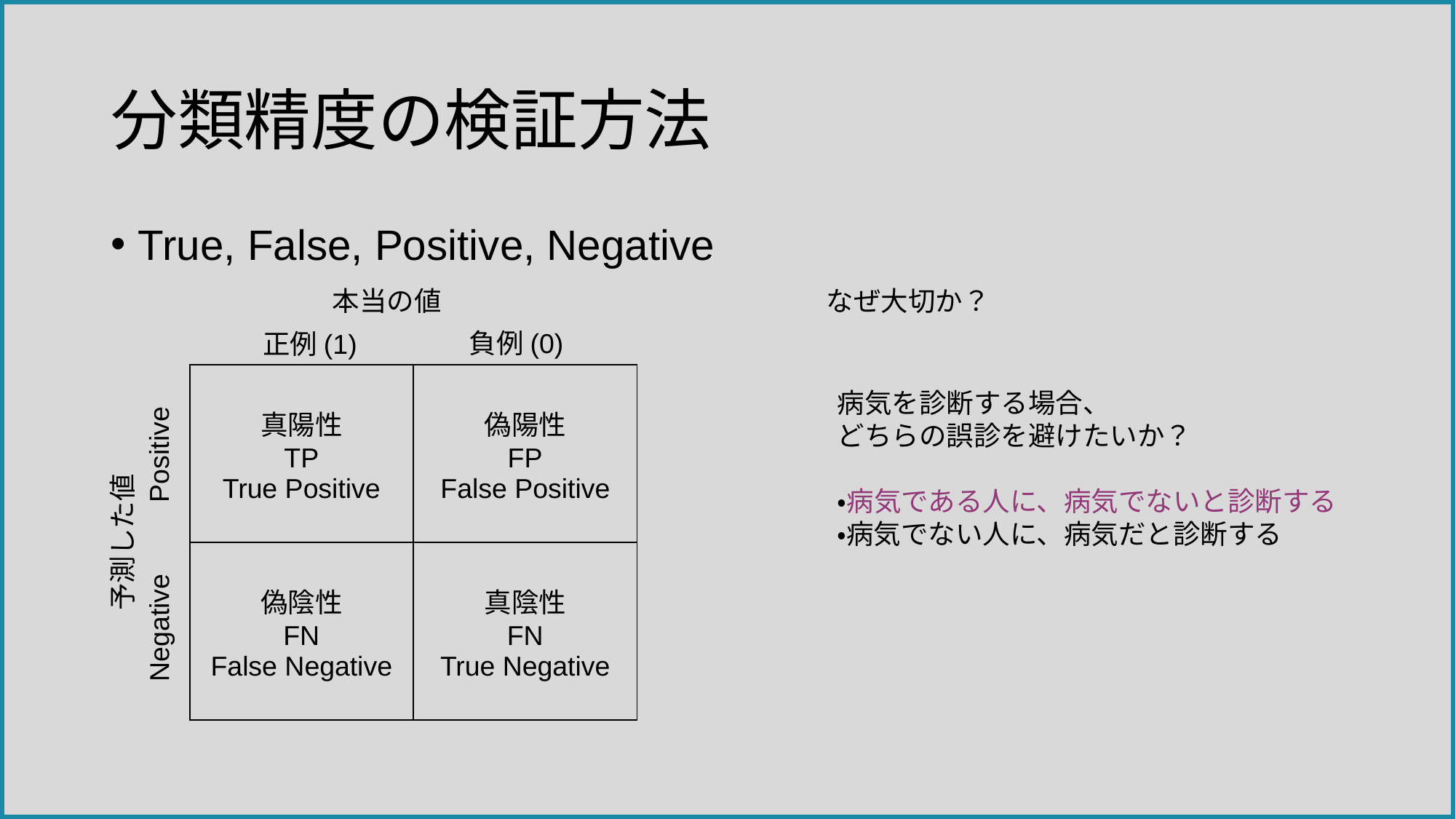

# 分類精度の検証方法
True, False, Positive, Negative
本当の値
なぜ大切か？
負例(0)
正例(1)
| 真陽性 TP True Positive | 偽陽性 FP False Positive |
| --- | --- |
| 偽陰性 FN False Negative | 真陰性 FN True Negative |

病気を診断する場合、
どちらの誤診を避けたいか？

・病気である人に、病気でないと診断する
・病気でない人に、病気だと診断する
Positive
予測した値
Negative